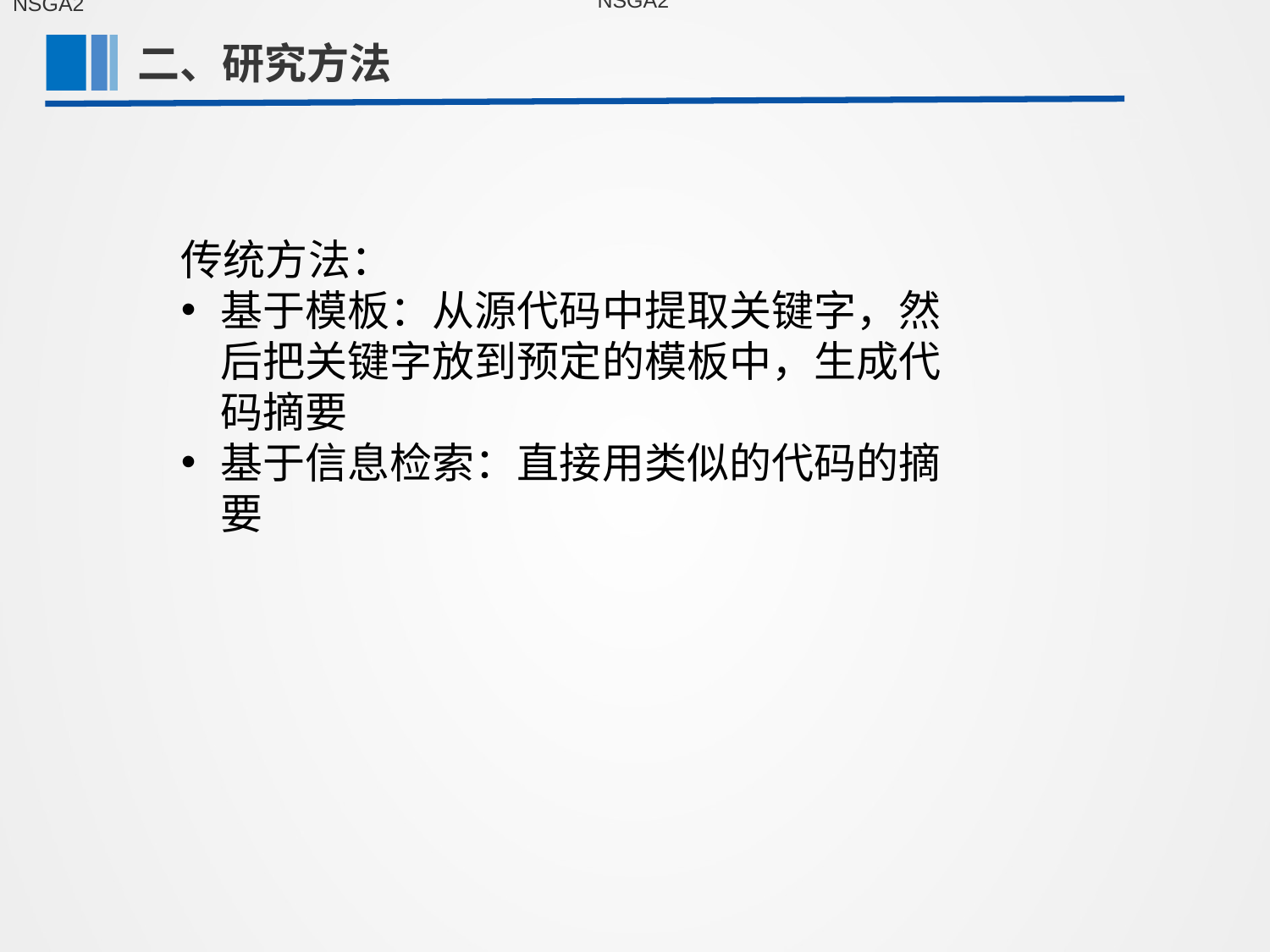

NSGA2
NSGA2
二、研究方法

第一部分
传统方法：
基于模板：从源代码中提取关键字，然后把关键字放到预定的模板中，生成代码摘要
基于信息检索：直接用类似的代码的摘要